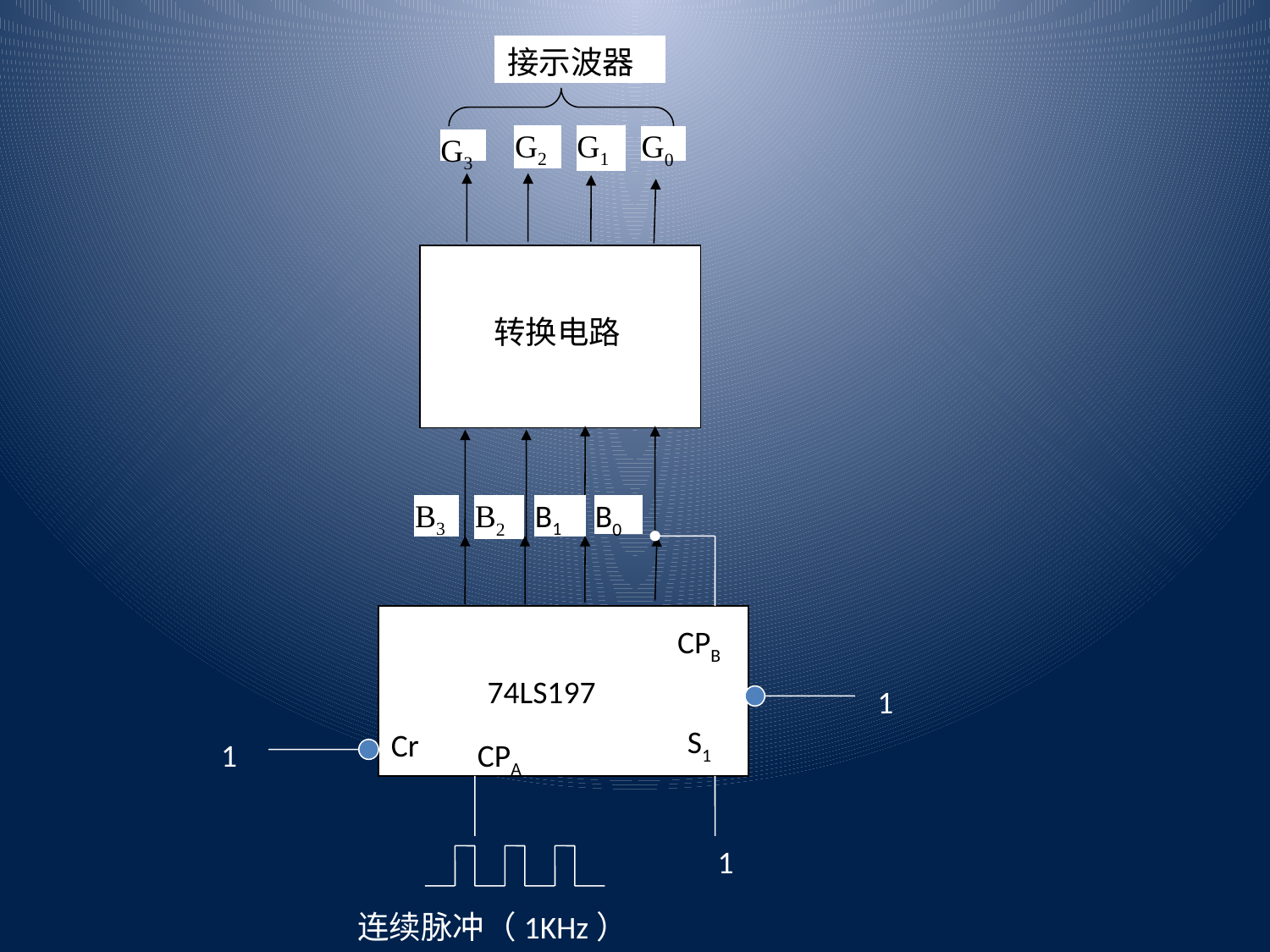

接示波器
G1
G2
G0
G3

转换电路

B3
B1
B2
B0

QD
QC
CPB
QB
QA
74LS197
LD
1

S1
Cr

1
CPA

1

连续脉冲（1KHz）